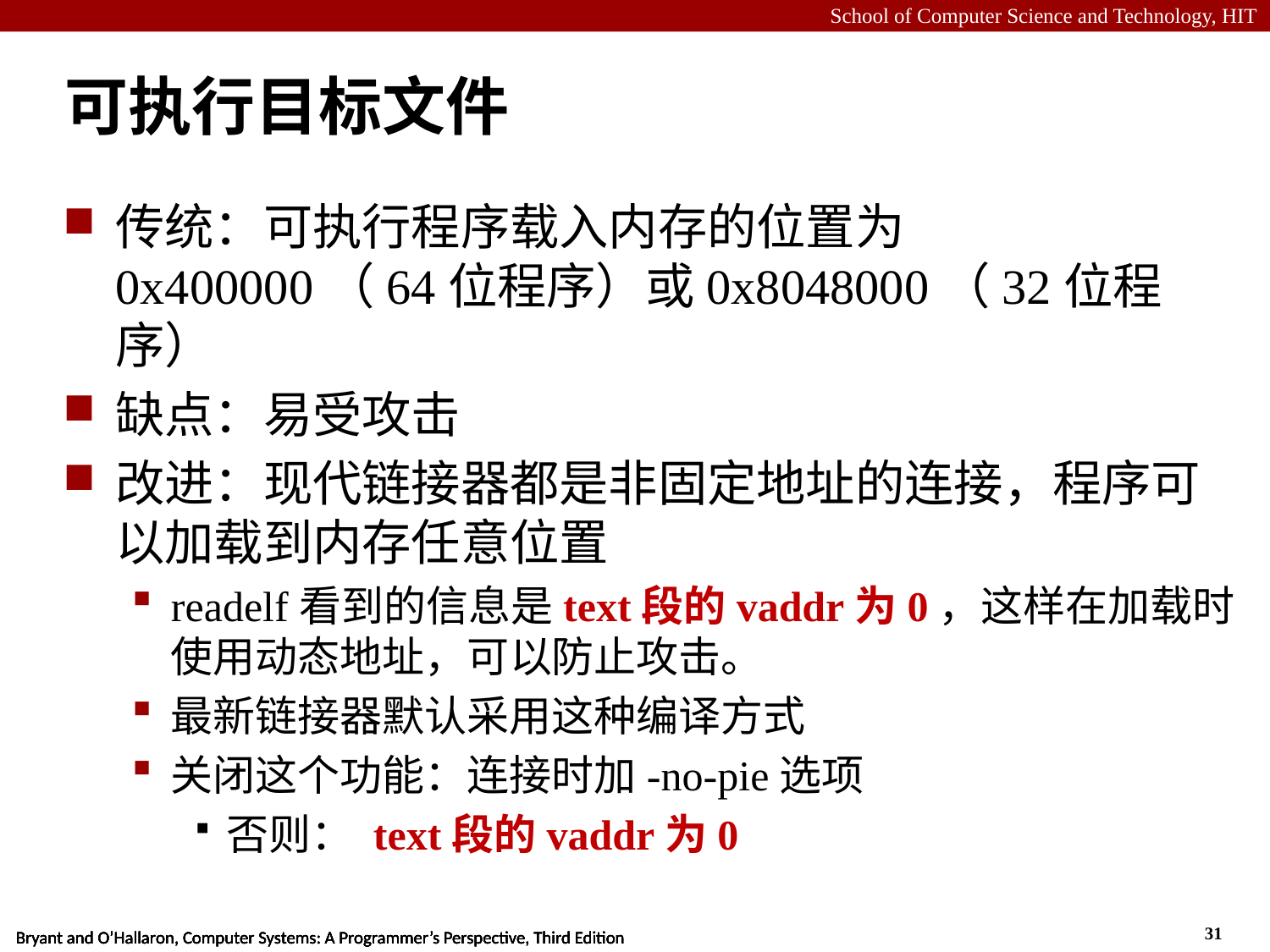

# 可执行目标文件
传统：可执行程序载入内存的位置为0x400000（64位程序）或0x8048000（32位程序）
缺点：易受攻击
改进：现代链接器都是非固定地址的连接，程序可以加载到内存任意位置
readelf看到的信息是text段的vaddr为0，这样在加载时使用动态地址，可以防止攻击。
最新链接器默认采用这种编译方式
关闭这个功能：连接时加-no-pie选项
否则： text段的vaddr为0